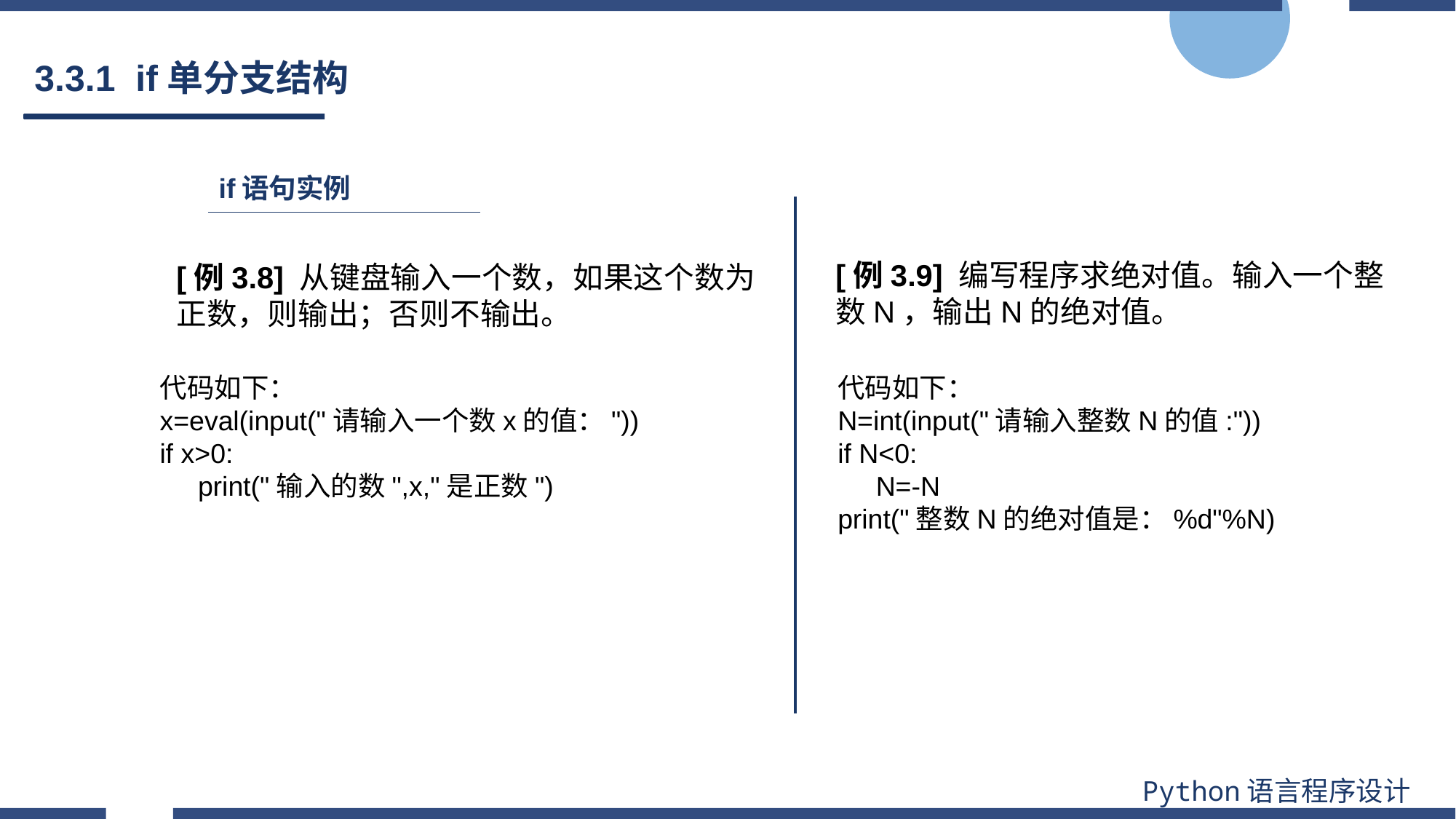

# 3.3.1  if单分支结构
if语句实例
[例3.9] 编写程序求绝对值。输入一个整数N，输出N的绝对值。

[例3.8] 从键盘输入一个数，如果这个数为正数，则输出；否则不输出。

代码如下：
N=int(input("请输入整数N的值:"))
if N<0:
     N=-N
print("整数N的绝对值是：%d"%N)
代码如下：
x=eval(input("请输入一个数x的值："))
if x>0:
     print("输入的数",x,"是正数")